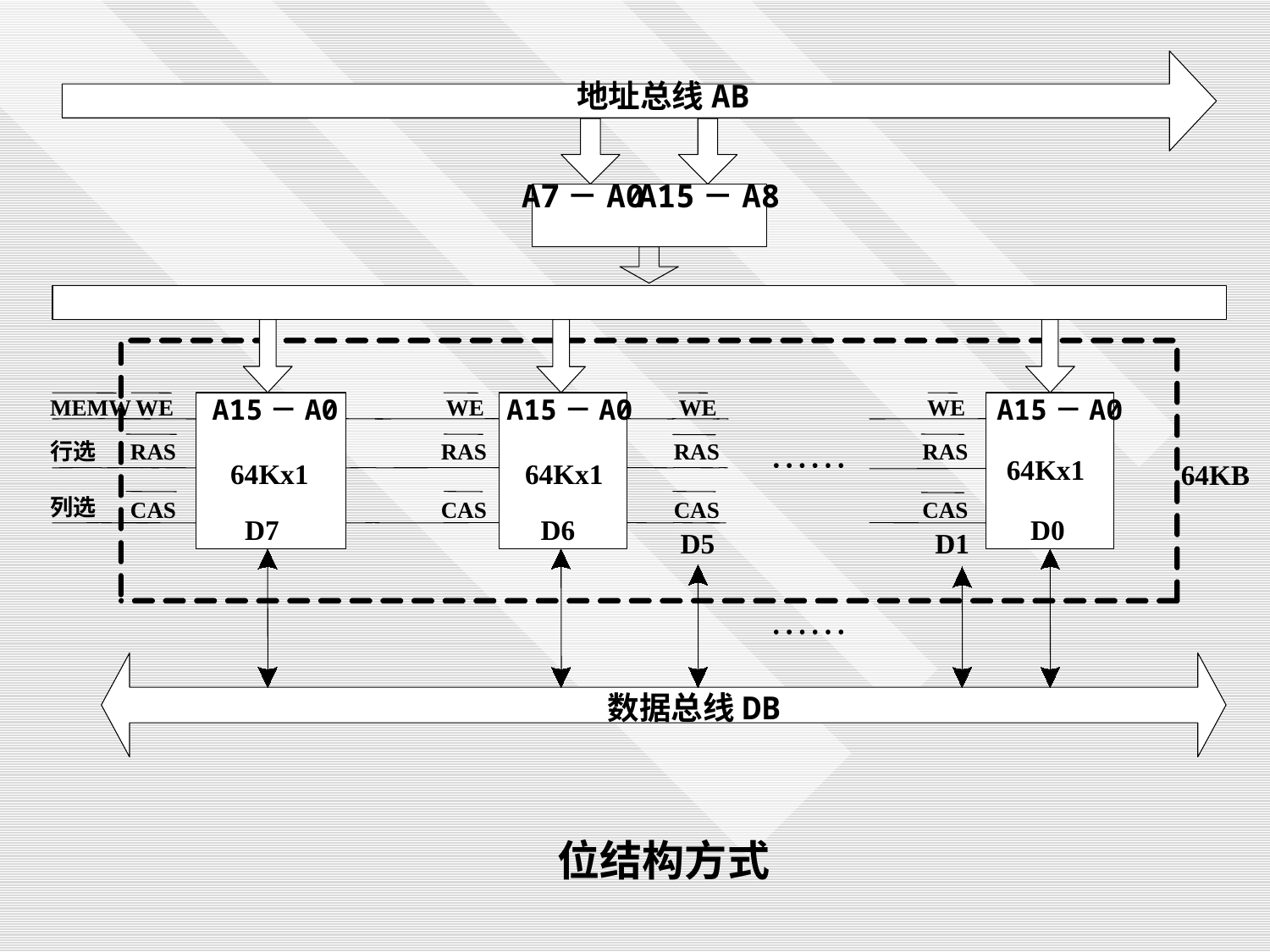

地址总线AB

A7－A0
A15－A8

A15－A0
A15－A0
A15－A0

MEMW
WE
WE
WE
WE

行选
RAS
RAS
RAS
RAS
64Kx1
64Kx1
64Kx1
64KB

列选

CAS
CAS
CAS
CAS
D7
D6
D0

D5
D1

数据总线DB
位结构方式